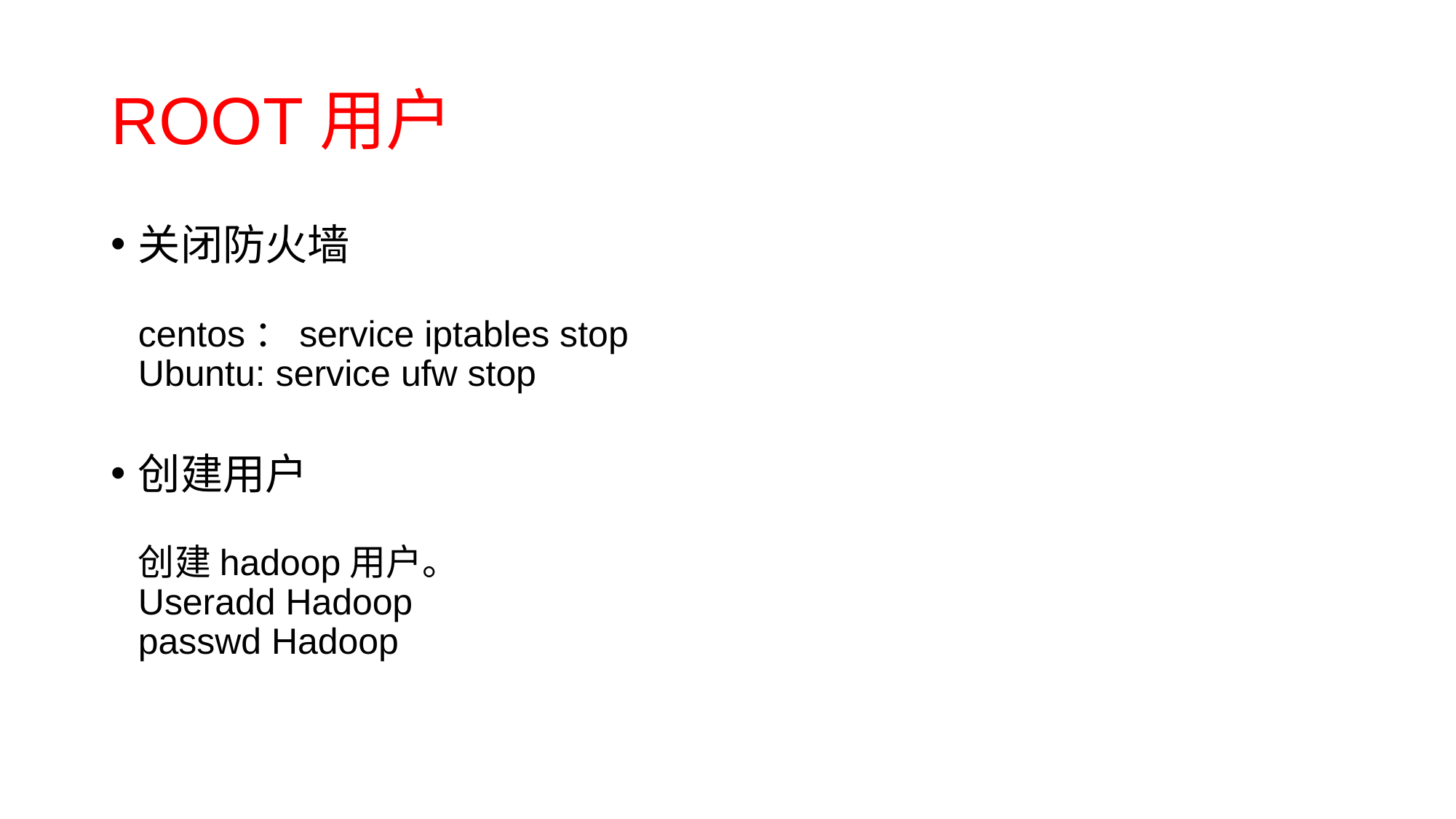

# ROOT用户
关闭防火墙
centos：service iptables stop
Ubuntu: service ufw stop
创建用户
创建hadoop用户。
Useradd Hadoop
passwd Hadoop